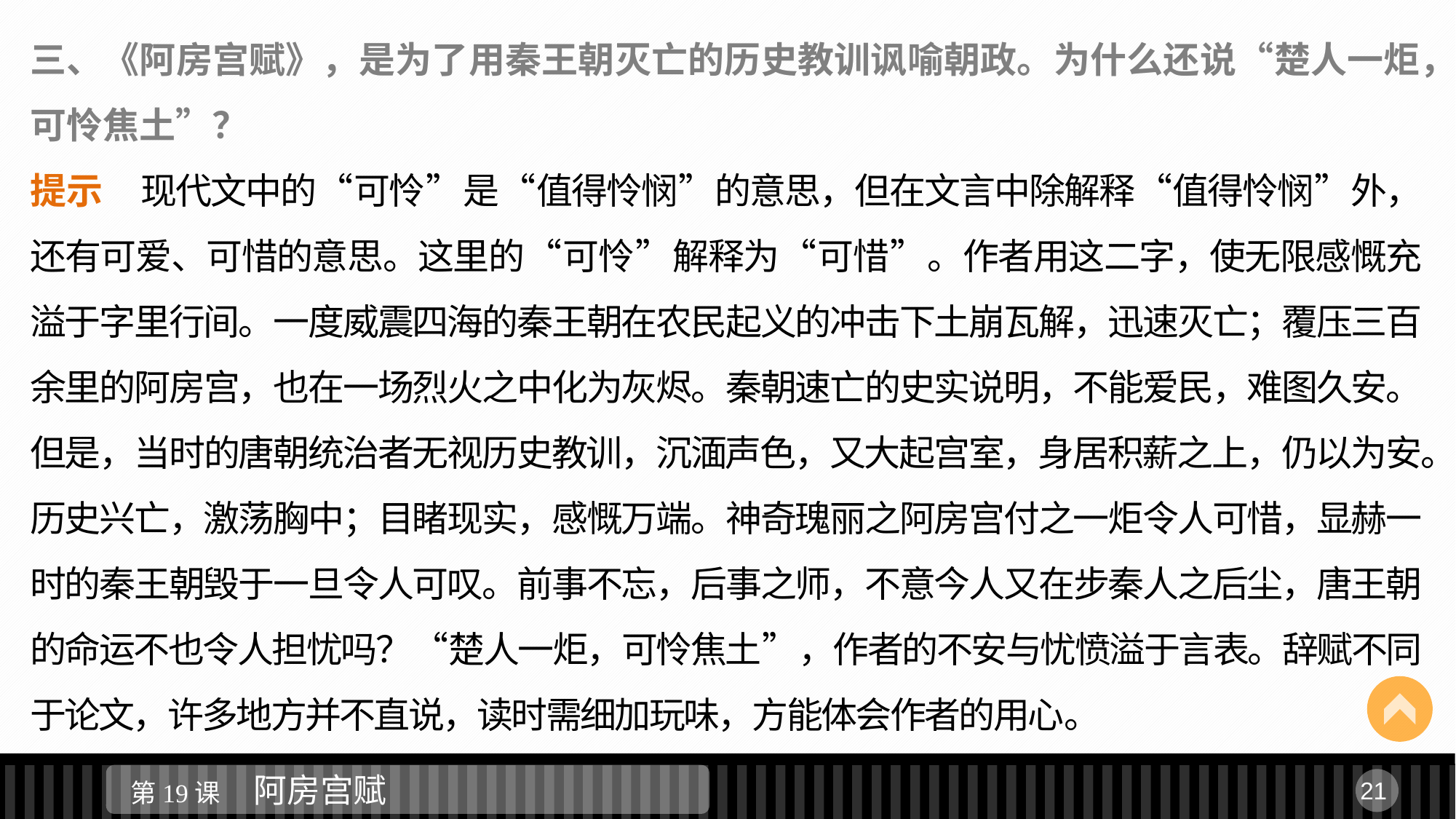

三、《阿房宫赋》，是为了用秦王朝灭亡的历史教训讽喻朝政。为什么还说“楚人一炬，可怜焦土”？
提示　现代文中的“可怜”是“值得怜悯”的意思，但在文言中除解释“值得怜悯”外，还有可爱、可惜的意思。这里的“可怜”解释为“可惜”。作者用这二字，使无限感慨充溢于字里行间。一度威震四海的秦王朝在农民起义的冲击下土崩瓦解，迅速灭亡；覆压三百余里的阿房宫，也在一场烈火之中化为灰烬。秦朝速亡的史实说明，不能爱民，难图久安。但是，当时的唐朝统治者无视历史教训，沉湎声色，又大起宫室，身居积薪之上，仍以为安。历史兴亡，激荡胸中；目睹现实，感慨万端。神奇瑰丽之阿房宫付之一炬令人可惜，显赫一时的秦王朝毁于一旦令人可叹。前事不忘，后事之师，不意今人又在步秦人之后尘，唐王朝的命运不也令人担忧吗？“楚人一炬，可怜焦土”，作者的不安与忧愤溢于言表。辞赋不同于论文，许多地方并不直说，读时需细加玩味，方能体会作者的用心。